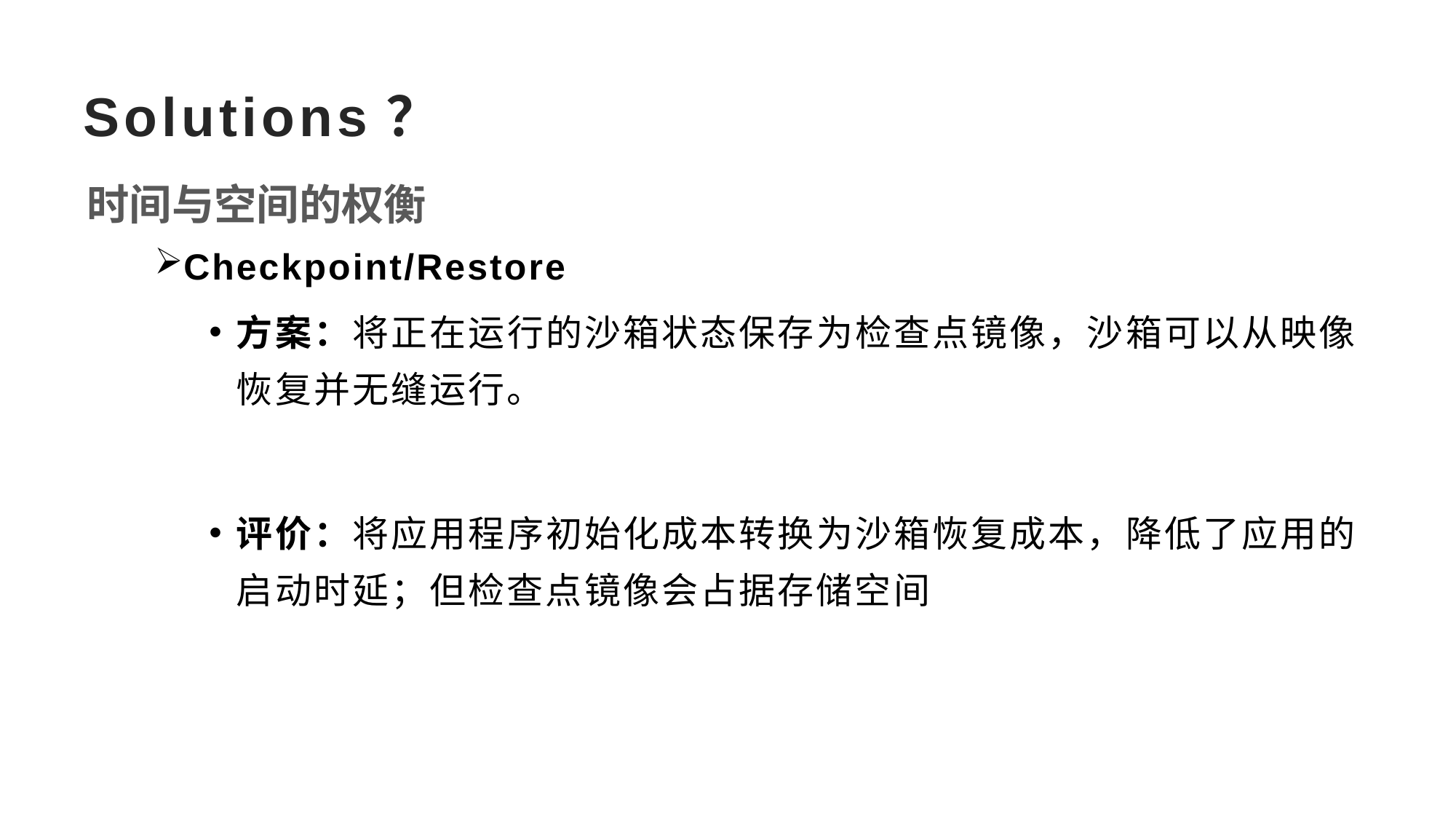

# Solutions？
时间与空间的权衡
Checkpoint/Restore
方案：将正在运行的沙箱状态保存为检查点镜像，沙箱可以从映像恢复并无缝运行。

评价：将应用程序初始化成本转换为沙箱恢复成本，降低了应用的启动时延；但检查点镜像会占据存储空间